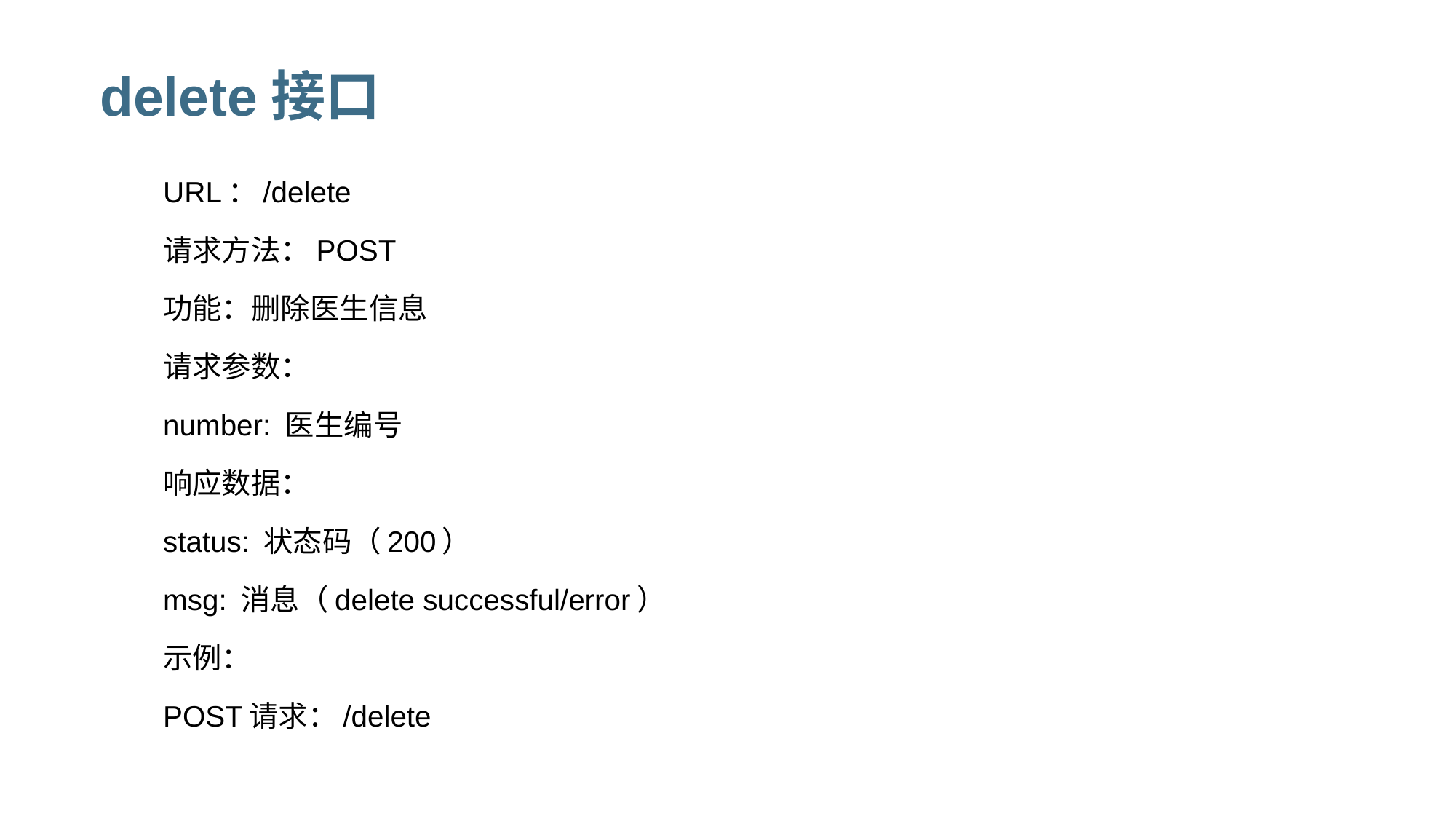

# delete接口
URL：/delete
请求方法：POST
功能：删除医生信息
请求参数：
number: 医生编号
响应数据：
status: 状态码（200）
msg: 消息（delete successful/error）
示例：
POST请求：/delete